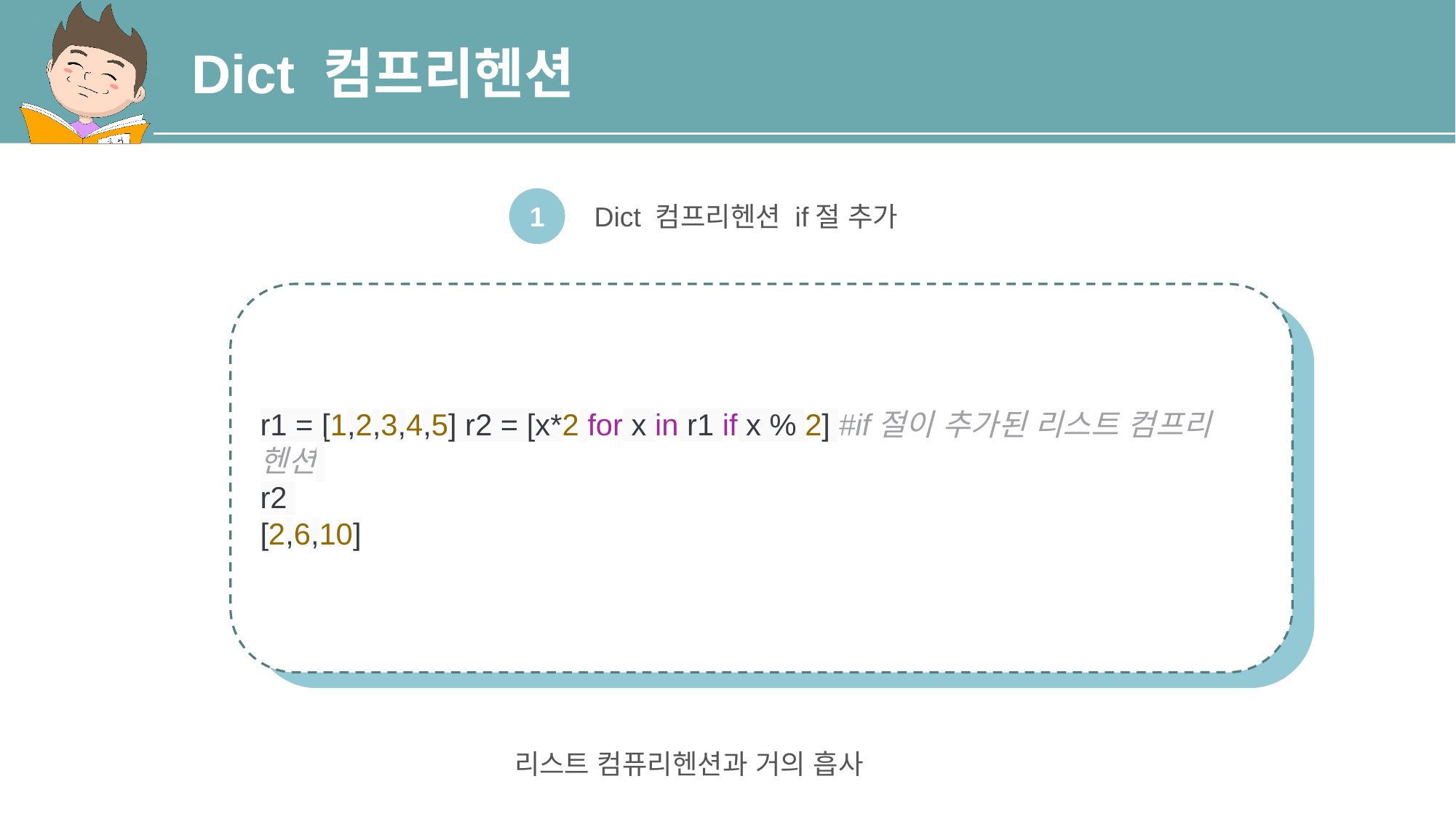

Dict 컴프리헨션
1
Dict 컴프리헨션 if절 추가
r1 = [1,2,3,4,5] r2 = [x*2 for x in r1 if x % 2] #if절이 추가된 리스트 컴프리 헨션
r2
[2,6,10]

리스트 컴퓨리헨션과 거의 흡사